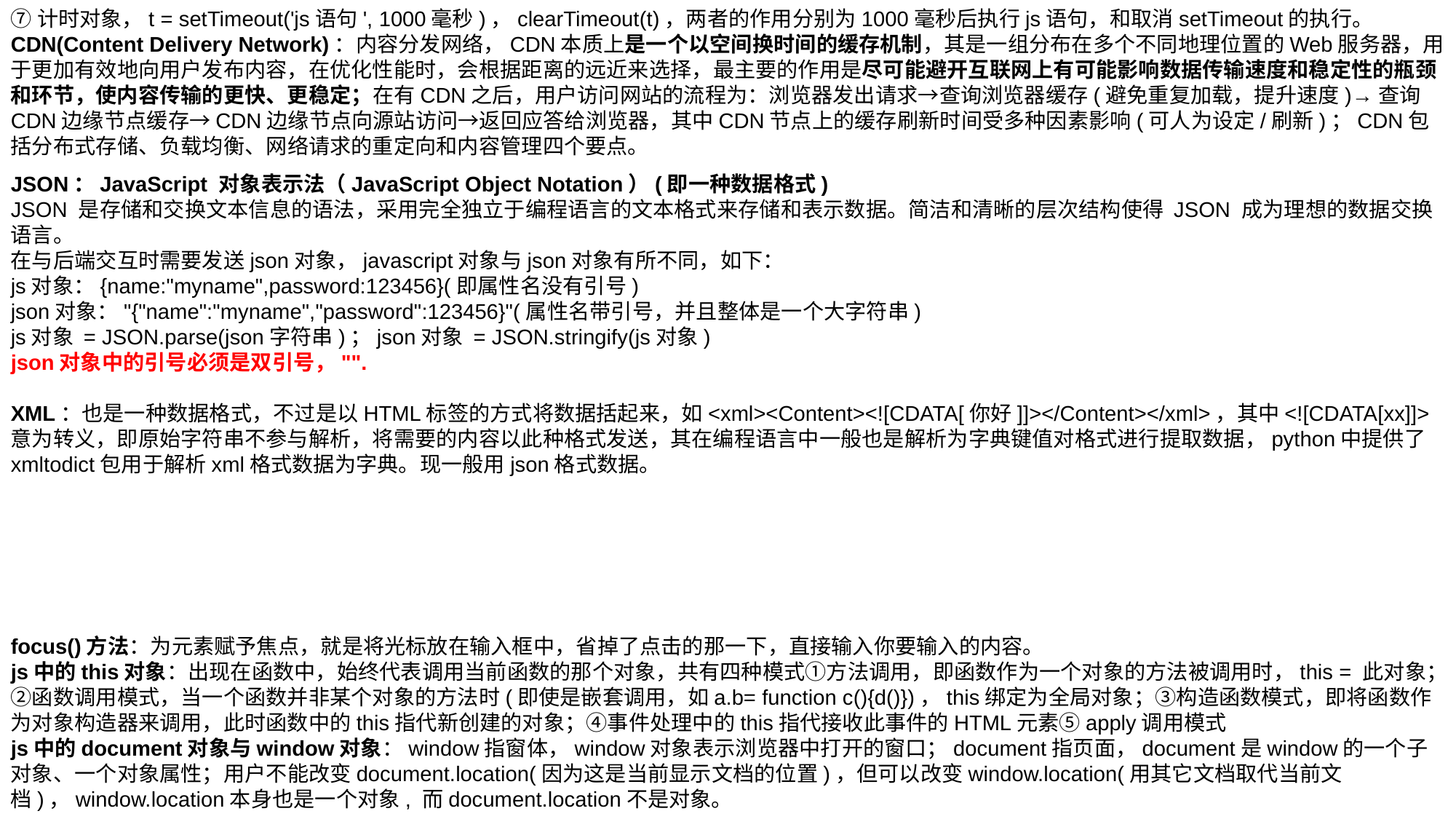

⑦计时对象，t = setTimeout('js语句', 1000毫秒)，clearTimeout(t)，两者的作用分别为1000毫秒后执行js语句，和取消setTimeout的执行。
CDN(Content Delivery Network)：内容分发网络，CDN本质上是一个以空间换时间的缓存机制，其是一组分布在多个不同地理位置的Web服务器，用于更加有效地向用户发布内容，在优化性能时，会根据距离的远近来选择，最主要的作用是尽可能避开互联网上有可能影响数据传输速度和稳定性的瓶颈和环节，使内容传输的更快、更稳定；在有CDN之后，用户访问网站的流程为：浏览器发出请求→查询浏览器缓存(避免重复加载，提升速度)→查询CDN边缘节点缓存→CDN边缘节点向源站访问→返回应答给浏览器，其中CDN节点上的缓存刷新时间受多种因素影响(可人为设定/刷新)；CDN包括分布式存储、负载均衡、网络请求的重定向和内容管理四个要点。
JSON：JavaScript 对象表示法（JavaScript Object Notation）(即一种数据格式)
JSON 是存储和交换文本信息的语法，采用完全独立于编程语言的文本格式来存储和表示数据。简洁和清晰的层次结构使得 JSON 成为理想的数据交换语言。
在与后端交互时需要发送json对象，javascript对象与json对象有所不同，如下：
js对象：{name:"myname",password:123456}(即属性名没有引号)
json对象："{"name":"myname","password":123456}"(属性名带引号，并且整体是一个大字符串)
js对象 = JSON.parse(json字符串)；json对象 = JSON.stringify(js对象)
json对象中的引号必须是双引号，"".

XML：也是一种数据格式，不过是以HTML标签的方式将数据括起来，如<xml><Content><![CDATA[你好]]></Content></xml>，其中<![CDATA[xx]]>意为转义，即原始字符串不参与解析，将需要的内容以此种格式发送，其在编程语言中一般也是解析为字典键值对格式进行提取数据，python中提供了xmltodict包用于解析xml格式数据为字典。现一般用json格式数据。
focus()方法：为元素赋予焦点，就是将光标放在输入框中，省掉了点击的那一下，直接输入你要输入的内容。
js中的this对象：出现在函数中，始终代表调用当前函数的那个对象，共有四种模式①方法调用，即函数作为一个对象的方法被调用时，this = 此对象；②函数调用模式，当一个函数并非某个对象的方法时(即使是嵌套调用，如a.b= function c(){d()})，this绑定为全局对象；③构造函数模式，即将函数作为对象构造器来调用，此时函数中的this指代新创建的对象；④事件处理中的this指代接收此事件的HTML元素⑤apply调用模式
js中的document对象与window对象：window指窗体，window对象表示浏览器中打开的窗口；document指页面，document是window的一个子对象、一个对象属性；用户不能改变document.location(因为这是当前显示文档的位置)，但可以改变window.location(用其它文档取代当前文档)，window.location本身也是一个对象, 而document.location不是对象。